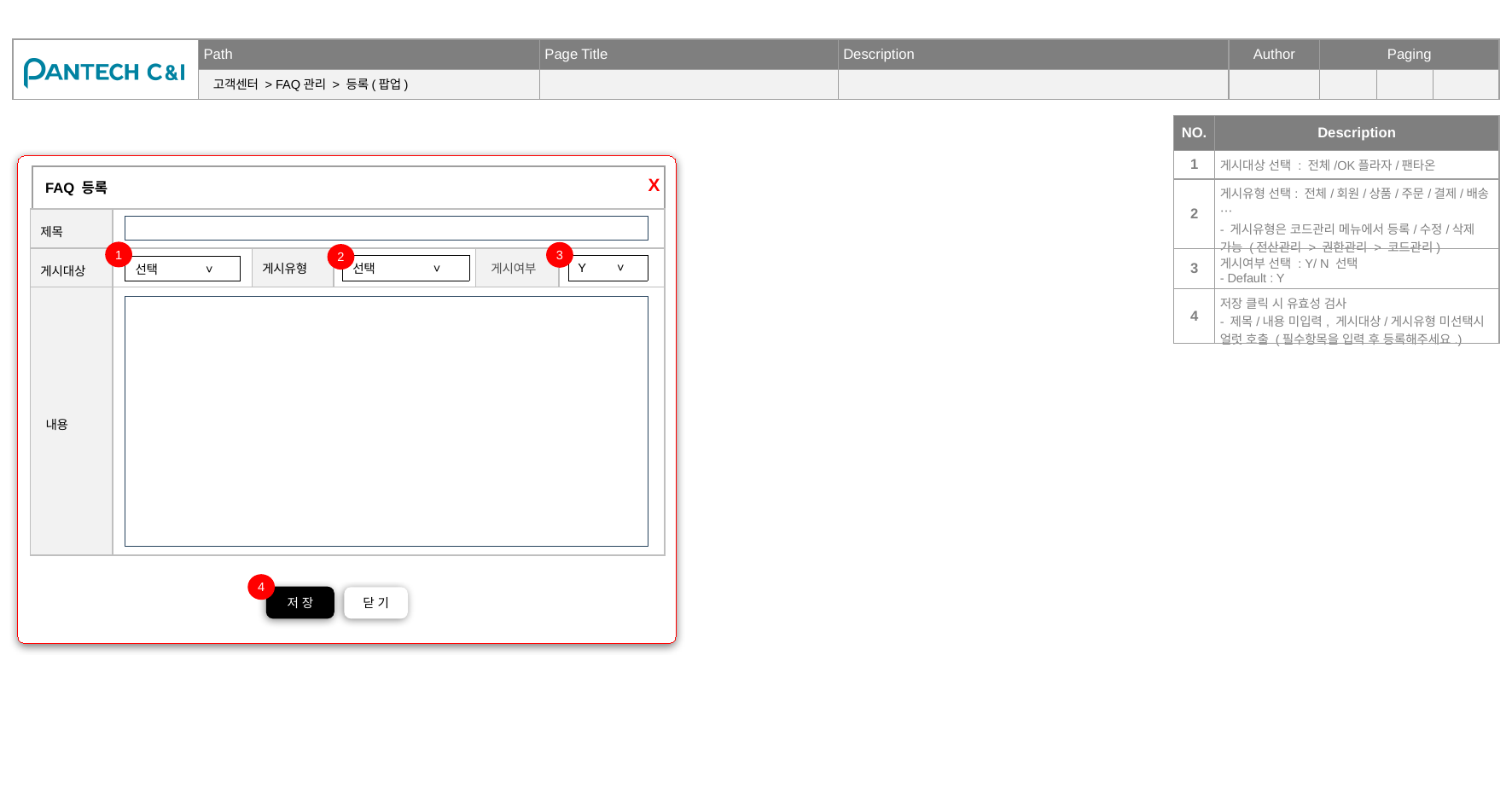

고객센터 > FAQ관리 > 등록(팝업)
| NO. | Description |
| --- | --- |
| 1 | 게시대상 선택 : 전체/OK플라자/팬타온 |
| 2 | 게시유형 선택: 전체/회원/상품/주문/결제/배송… - 게시유형은 코드관리 메뉴에서 등록/수정/삭제 가능 (전산관리 > 권한관리 > 코드관리) |
| 3 | 게시여부 선택 : Y/ N 선택 - Default : Y |
| 4 | 저장 클릭 시 유효성 검사 - 제목/내용 미입력, 게시대상/게시유형 미선택시 얼럿 호출 (필수항목을 입력 후 등록해주세요.) |

| X |
| --- |
| FAQ 등록 |
| --- |
| 제목 |  |  |  |  |  |
| --- | --- | --- | --- | --- | --- |
| 게시대상 |  | 게시유형 |  | 게시여부 |  |
| 내용 |  |  |  |  |  |

1
3
2
| 선택 ˅ |
| --- |
| Y ˅ |
| --- |
| 선택 ˅ |
| --- |

4
저 장
닫 기